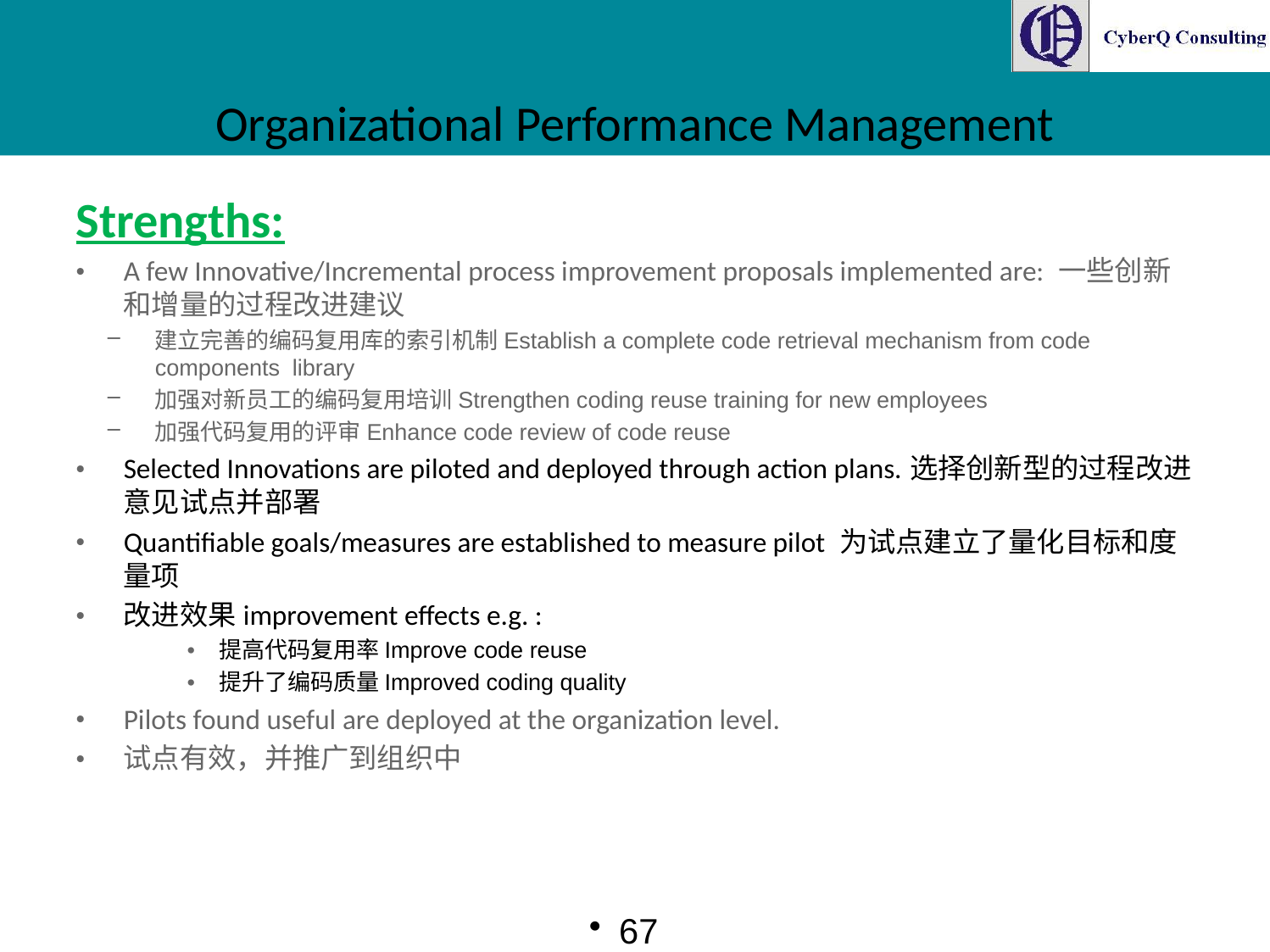

# Organizational Performance Management
Strengths:
A few Innovative/Incremental process improvement proposals implemented are: 一些创新和增量的过程改进建议
建立完善的编码复用库的索引机制Establish a complete code retrieval mechanism from code components  library
加强对新员工的编码复用培训Strengthen coding reuse training for new employees
加强代码复用的评审Enhance code review of code reuse
Selected Innovations are piloted and deployed through action plans.选择创新型的过程改进意见试点并部署
Quantifiable goals/measures are established to measure pilot 为试点建立了量化目标和度量项
改进效果improvement effects e.g. :
提高代码复用率Improve code reuse
提升了编码质量Improved coding quality
Pilots found useful are deployed at the organization level.
试点有效，并推广到组织中

67